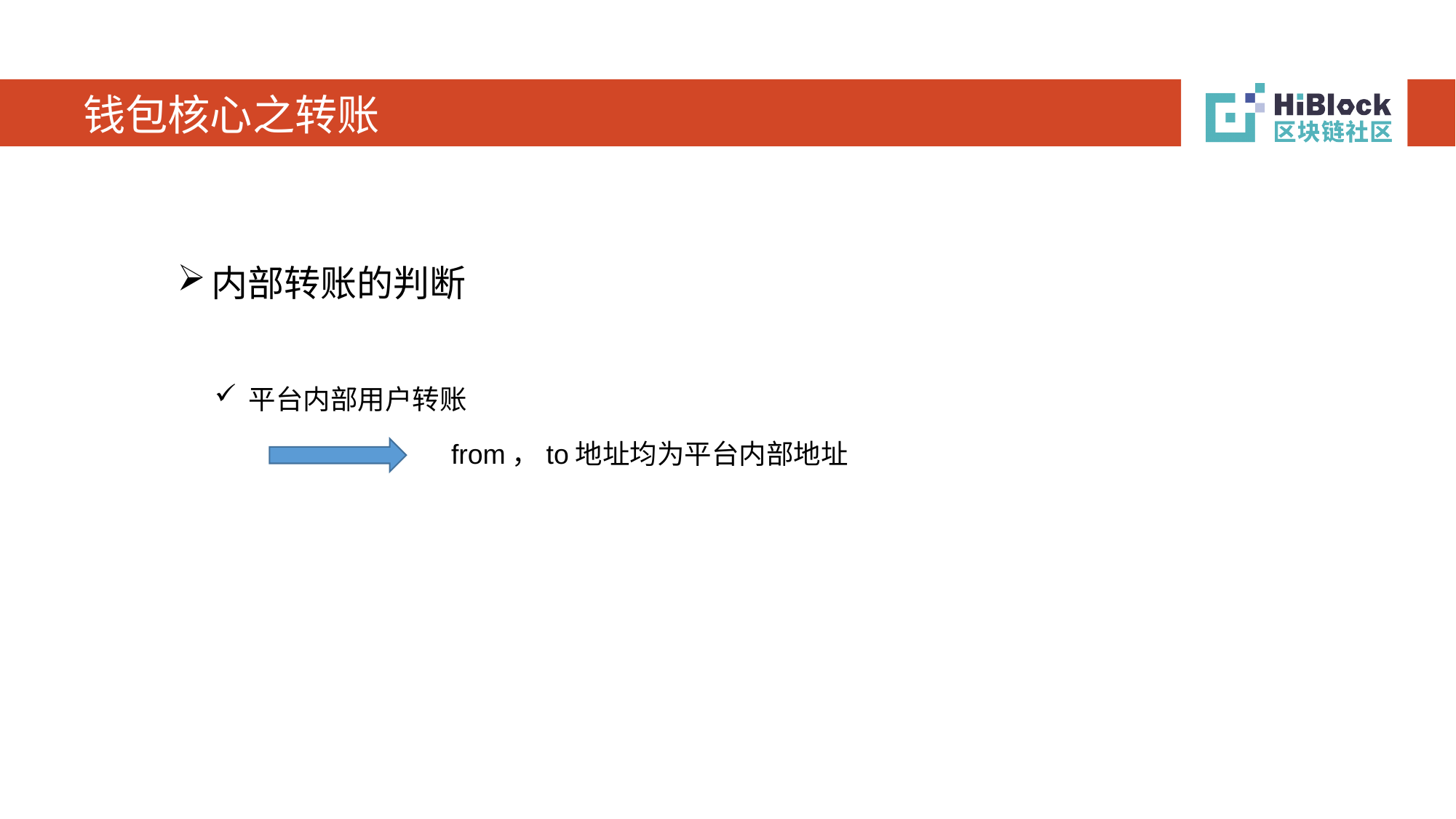

# 钱包核心之转账
内部转账的判断

平台内部用户转账
from，to地址均为平台内部地址